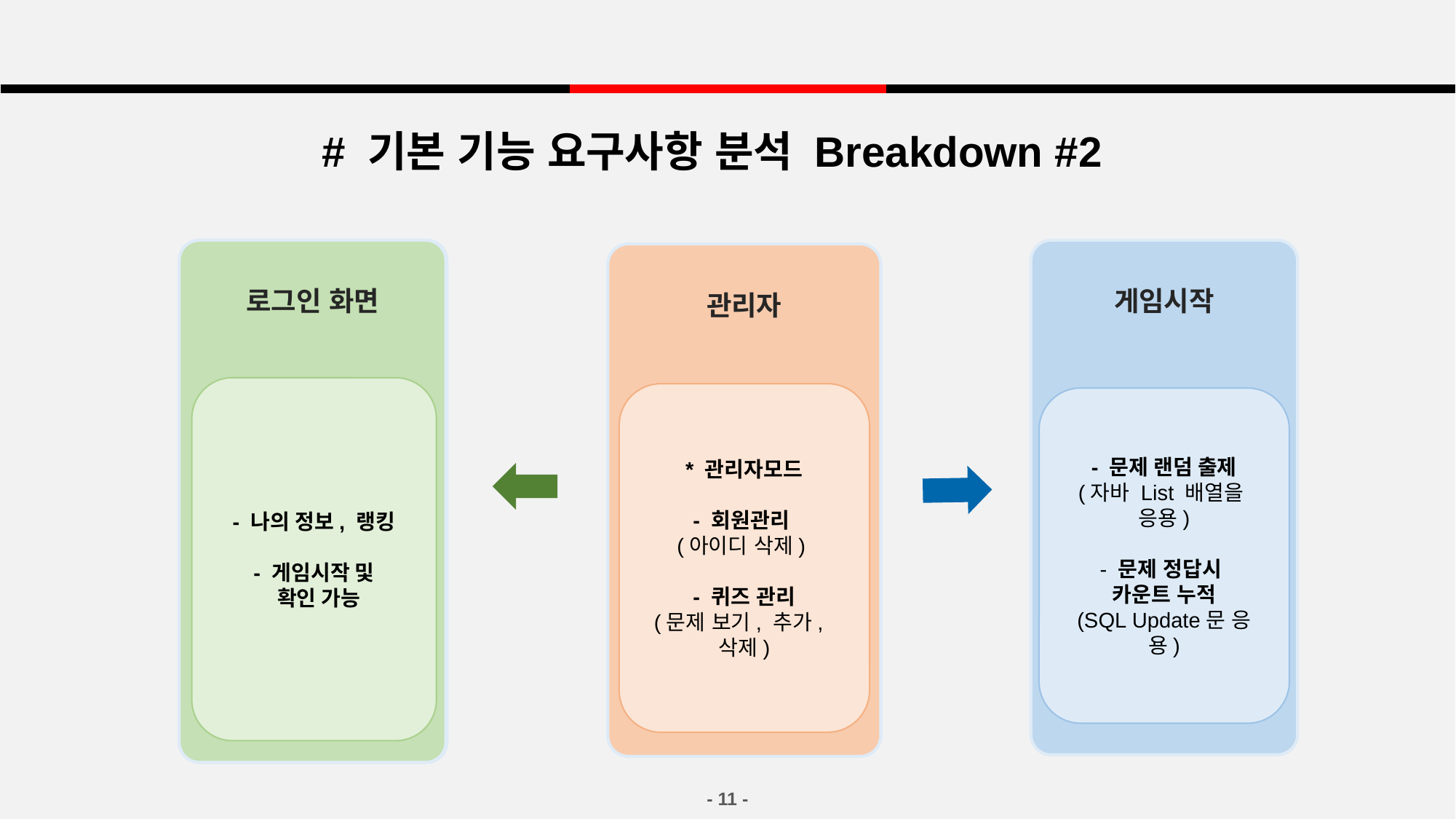

# 기본 기능 요구사항 분석 Breakdown #2

로그인 화면

로그인 화면
- 나의 정보, 랭킹

- 게임시작 및
 확인 가능
- 나의 정보, 랭킹

- 게임시작 및
 확인 가능

게임시작
- 문제 랜덤 출제
(자바 List 배열을
응용)

- 문제 정답시
카운트 누적
(SQL Update문 응용)

관리자
* 관리자모드

- 회원관리
(아이디 삭제)

- 퀴즈 관리
(문제 보기, 추가, 삭제)